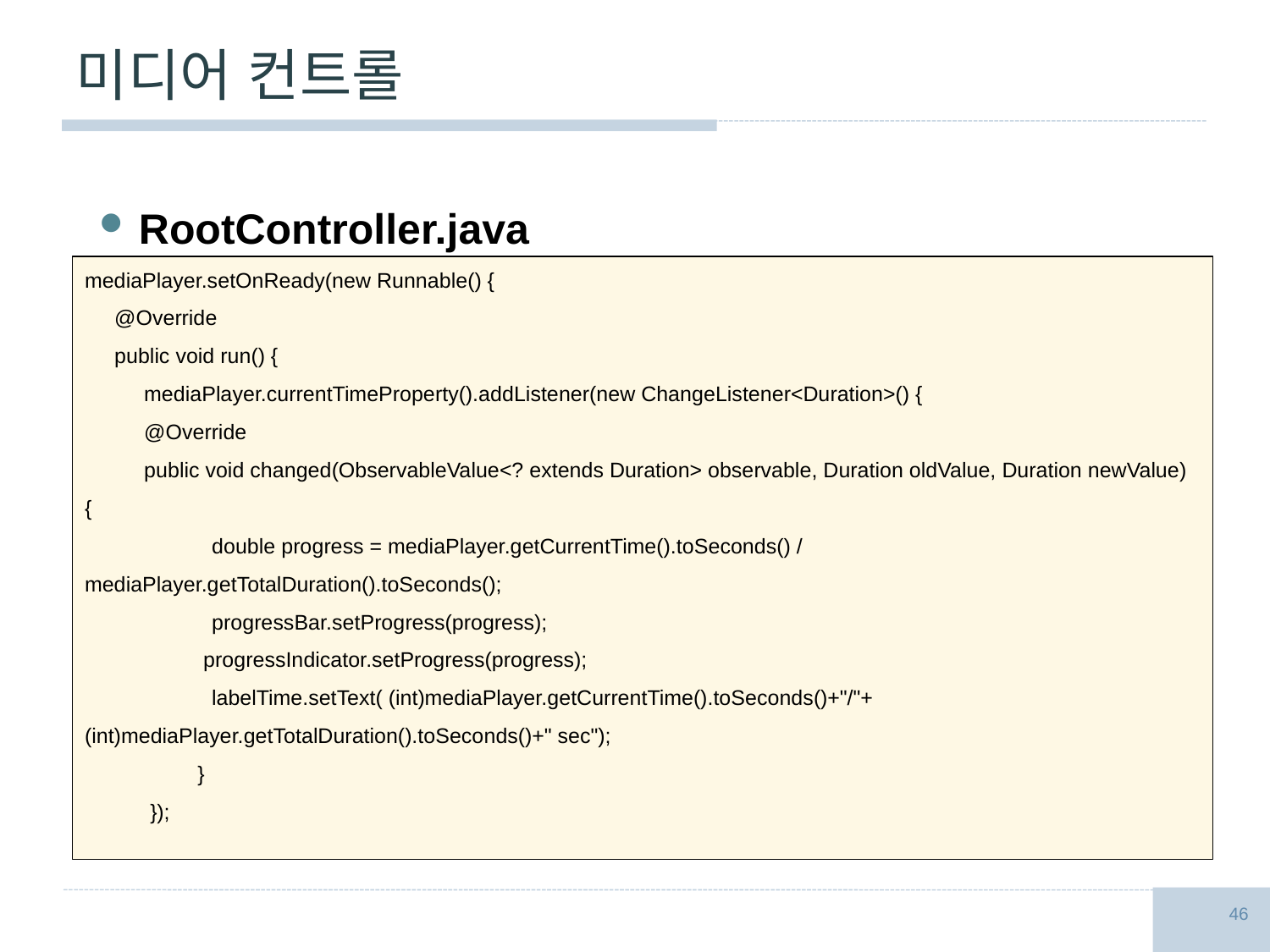

# 미디어 컨트롤
RootController.java

mediaPlayer.setOnReady(new Runnable() {
     @Override
     public void run() {
          mediaPlayer.currentTimeProperty().addListener(new ChangeListener<Duration>() {
          @Override
          public void changed(ObservableValue<? extends Duration> observable, Duration oldValue, Duration newValue) {
	double progress = mediaPlayer.getCurrentTime().toSeconds() / mediaPlayer.getTotalDuration().toSeconds();
	progressBar.setProgress(progress);
                    progressIndicator.setProgress(progress);
	labelTime.setText( (int)mediaPlayer.getCurrentTime().toSeconds()+"/"+ (int)mediaPlayer.getTotalDuration().toSeconds()+" sec");
                   }
           });